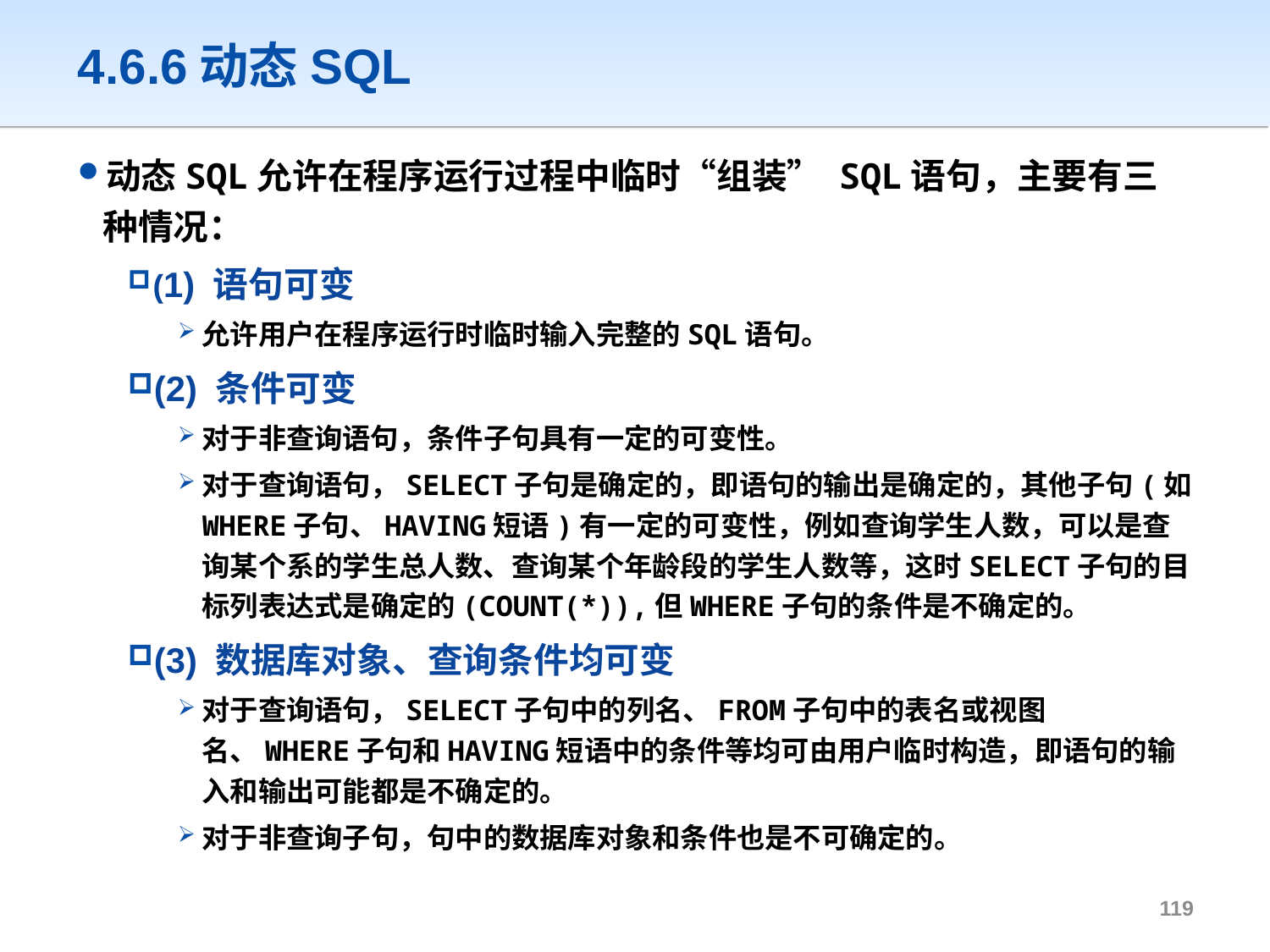

# 4.6.6动态SQL
动态SQL允许在程序运行过程中临时“组装” SQL语句，主要有三种情况：
(1) 语句可变
允许用户在程序运行时临时输入完整的SQL语句。
(2) 条件可变
对于非查询语句，条件子句具有一定的可变性。
对于查询语句，SELECT子句是确定的，即语句的输出是确定的，其他子句(如WHERE子句、HAVING短语)有一定的可变性，例如查询学生人数，可以是查询某个系的学生总人数、查询某个年龄段的学生人数等，这时SELECT子句的目标列表达式是确定的(COUNT(*)),但WHERE子句的条件是不确定的。
(3) 数据库对象、查询条件均可变
对于查询语句，SELECT子句中的列名、FROM子句中的表名或视图名、WHERE子句和HAVING短语中的条件等均可由用户临时构造，即语句的输入和输出可能都是不确定的。
对于非查询子句，句中的数据库对象和条件也是不可确定的。

119